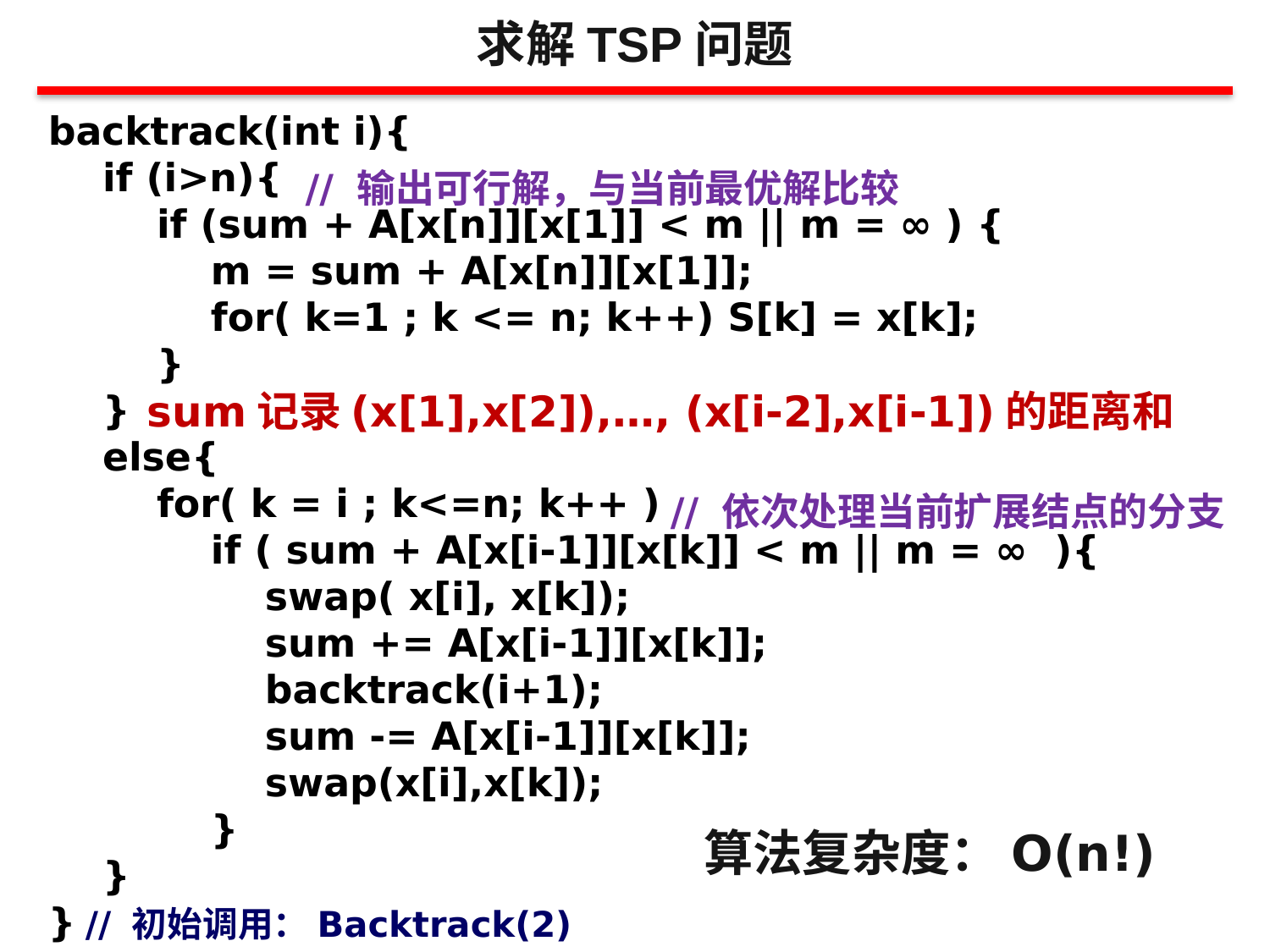

求解TSP问题
backtrack(int i){
    if (i>n){
        if (sum + A[x[n]][x[1]] < m || m = ∞ ) {
            m = sum + A[x[n]][x[1]];
            for( k=1 ; k <= n; k++) S[k] = x[k];
        }
    }
    else{
        for( k = i ; k<=n; k++ )
            if ( sum + A[x[i-1]][x[k]] < m || m = ∞  ){
                swap( x[i], x[k]);
                sum += A[x[i-1]][x[k]];
                backtrack(i+1);
                sum -= A[x[i-1]][x[k]];
                swap(x[i],x[k]);
            }
    }
}
// 输出可行解，与当前最优解比较
sum记录(x[1],x[2]),…, (x[i-2],x[i-1])的距离和
// 依次处理当前扩展结点的分支
算法复杂度：O(n!)
// 初始调用：Backtrack(2)